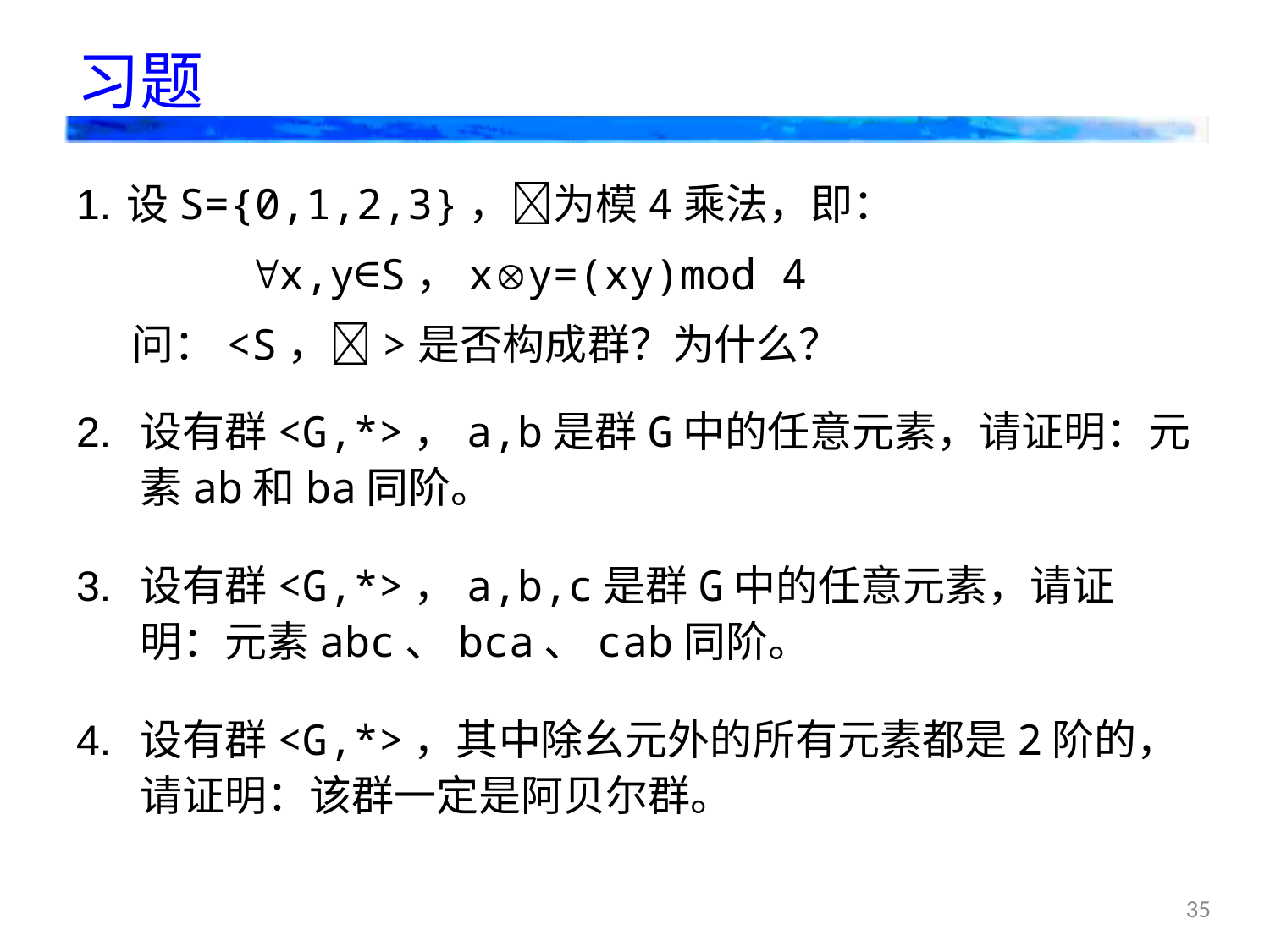

# 习题
设S={0,1,2,3}，⊗为模4乘法，即：
 ∀x,y∈S，x⊗y=(xy)mod 4
问：<S，⊗>是否构成群？为什么？
设有群<G,*>，a,b是群G中的任意元素，请证明：元素ab和ba同阶。
设有群<G,*>，a,b,c是群G中的任意元素，请证明：元素abc、bca、cab同阶。
设有群<G,*>，其中除幺元外的所有元素都是2阶的，请证明：该群一定是阿贝尔群。
35